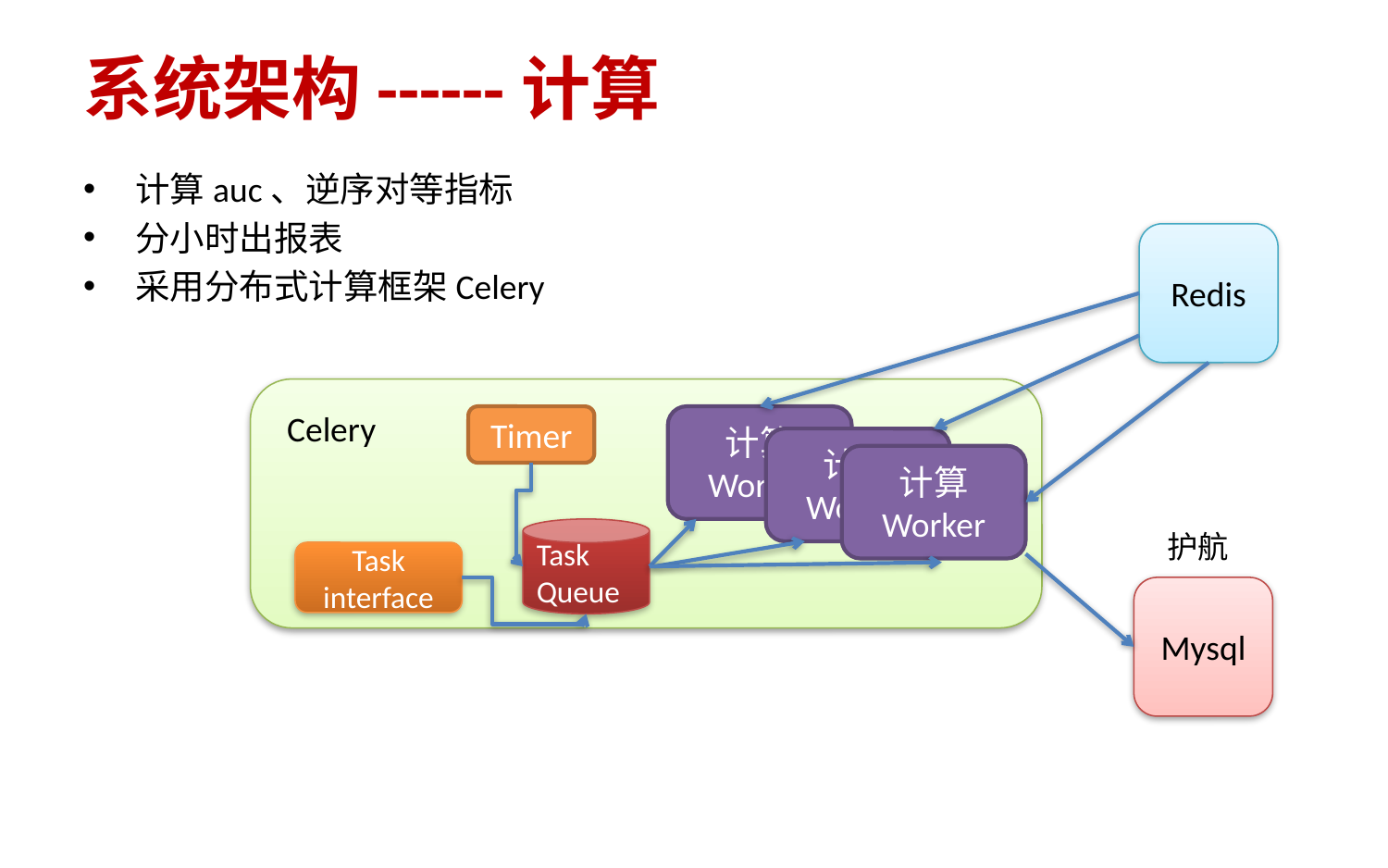

# 系统架构------计算
计算auc、逆序对等指标
分小时出报表
采用分布式计算框架Celery
Redis

Celery
Timer
计算
Worker
计算
Worker
计算
Worker
Task
Queue
护航
Task
interface
Mysql